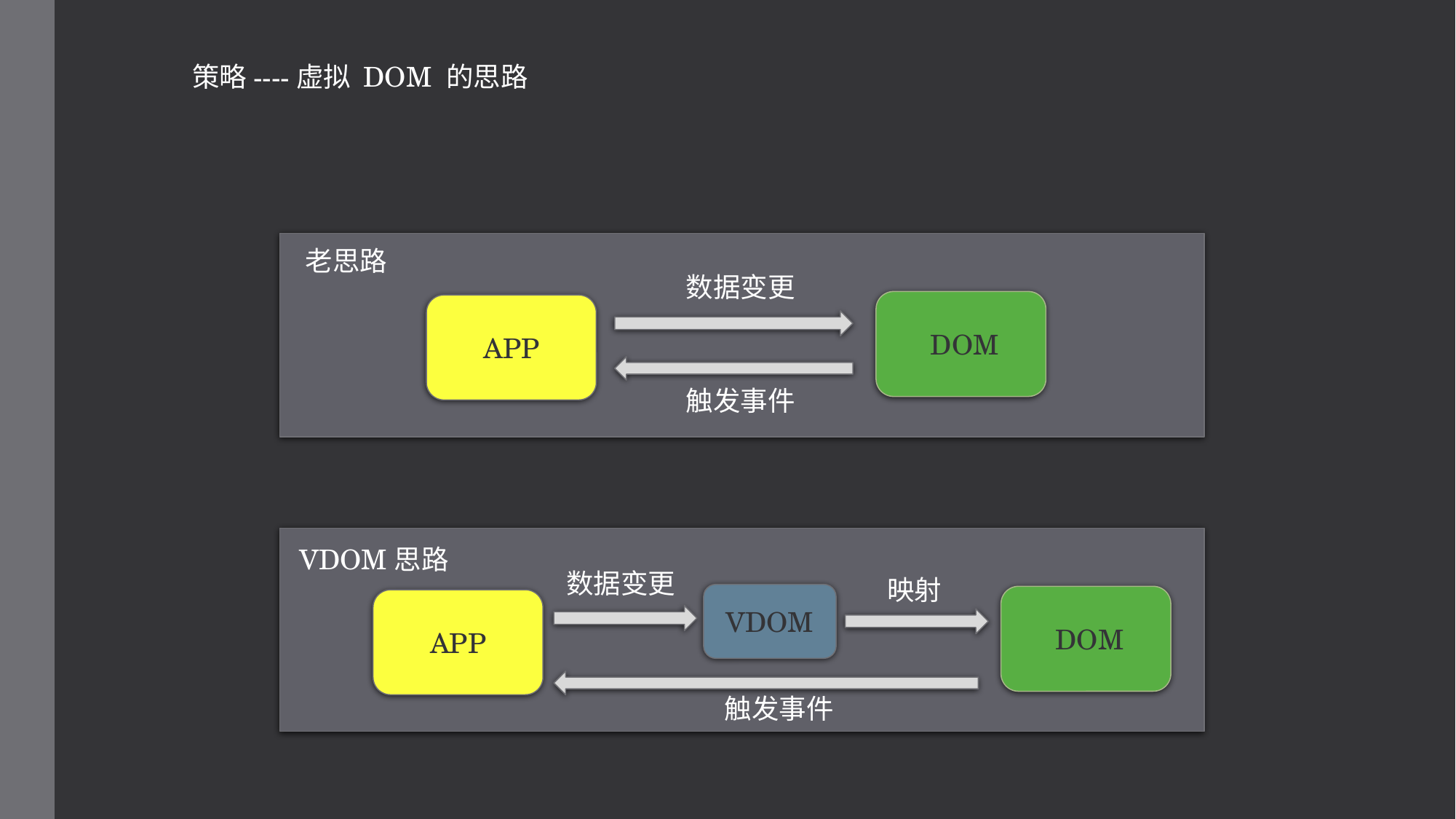

策略----虚拟 DOM 的思路

老思路
数据变更
 DOM
APP

触发事件

VDOM思路
数据变更
映射
VDOM
 DOM
APP

触发事件